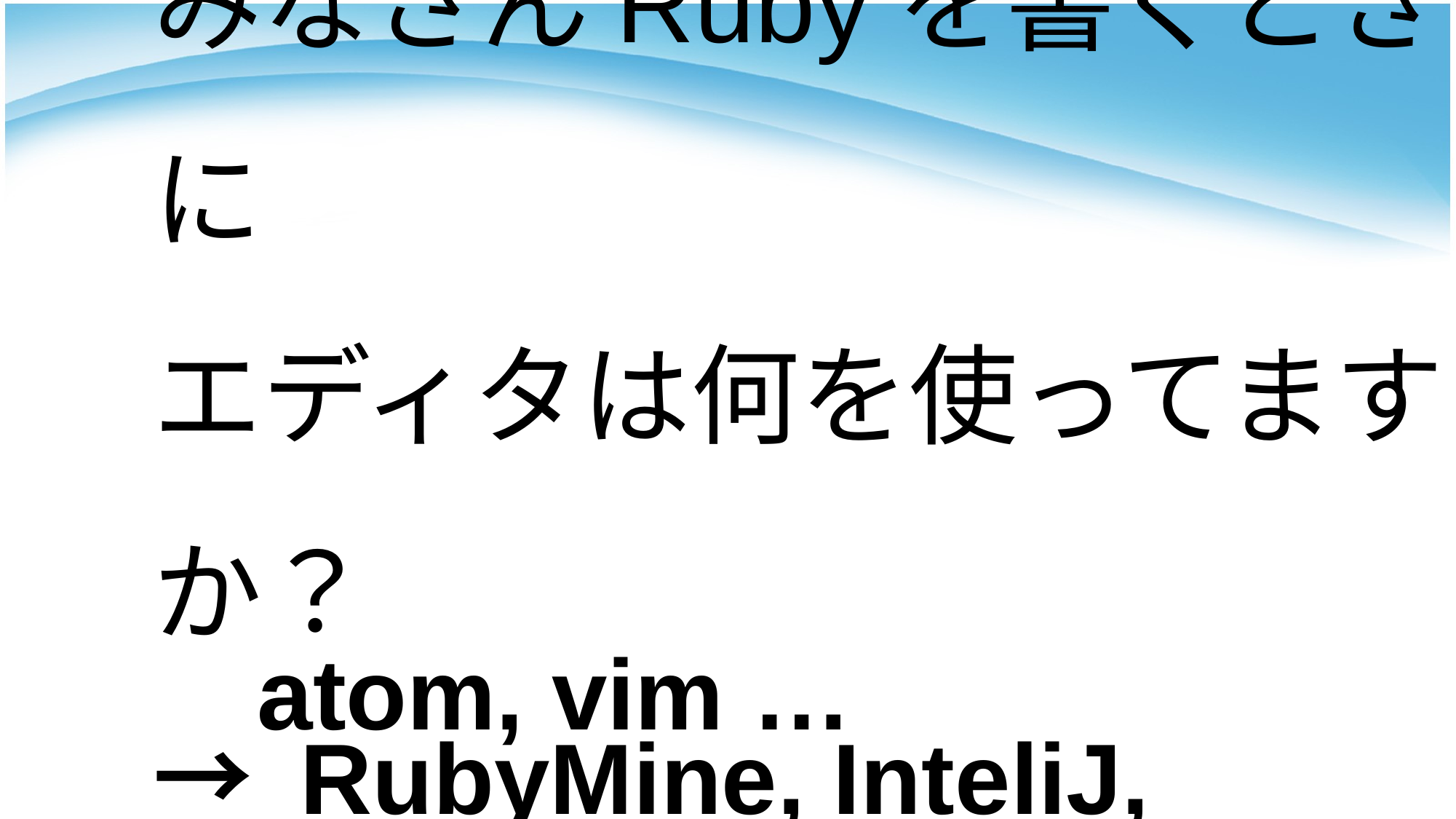

# みなさんRubyを書くときに エディタは何を使ってますか？ → RubyMine, InteliJ,
atom, vim …